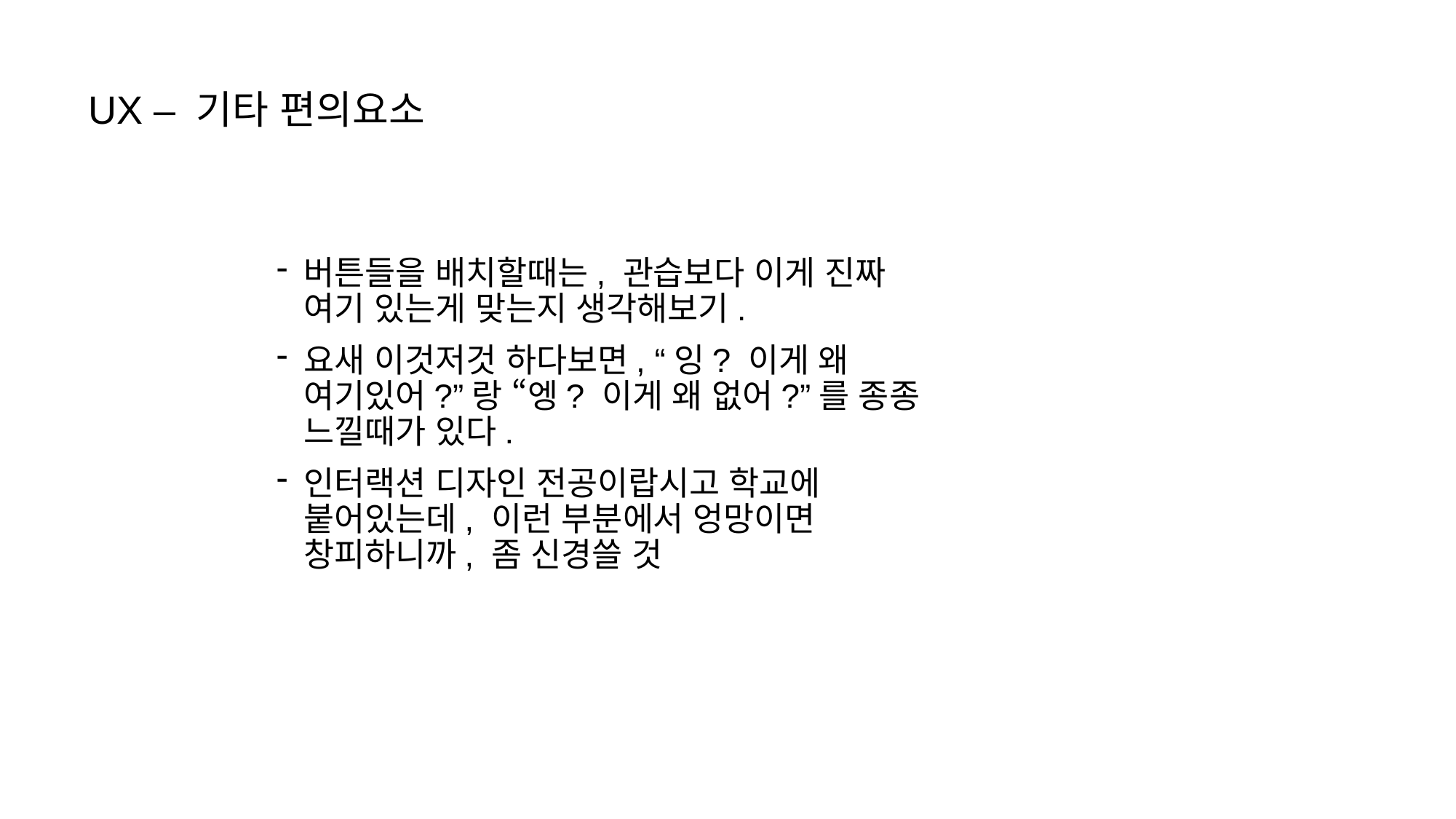

UX – 기타 편의요소

버튼들을 배치할때는, 관습보다 이게 진짜 여기 있는게 맞는지 생각해보기.
요새 이것저것 하다보면, “잉? 이게 왜 여기있어?”랑 “엥? 이게 왜 없어?”를 종종 느낄때가 있다.
인터랙션 디자인 전공이랍시고 학교에 붙어있는데, 이런 부분에서 엉망이면 창피하니까, 좀 신경쓸 것